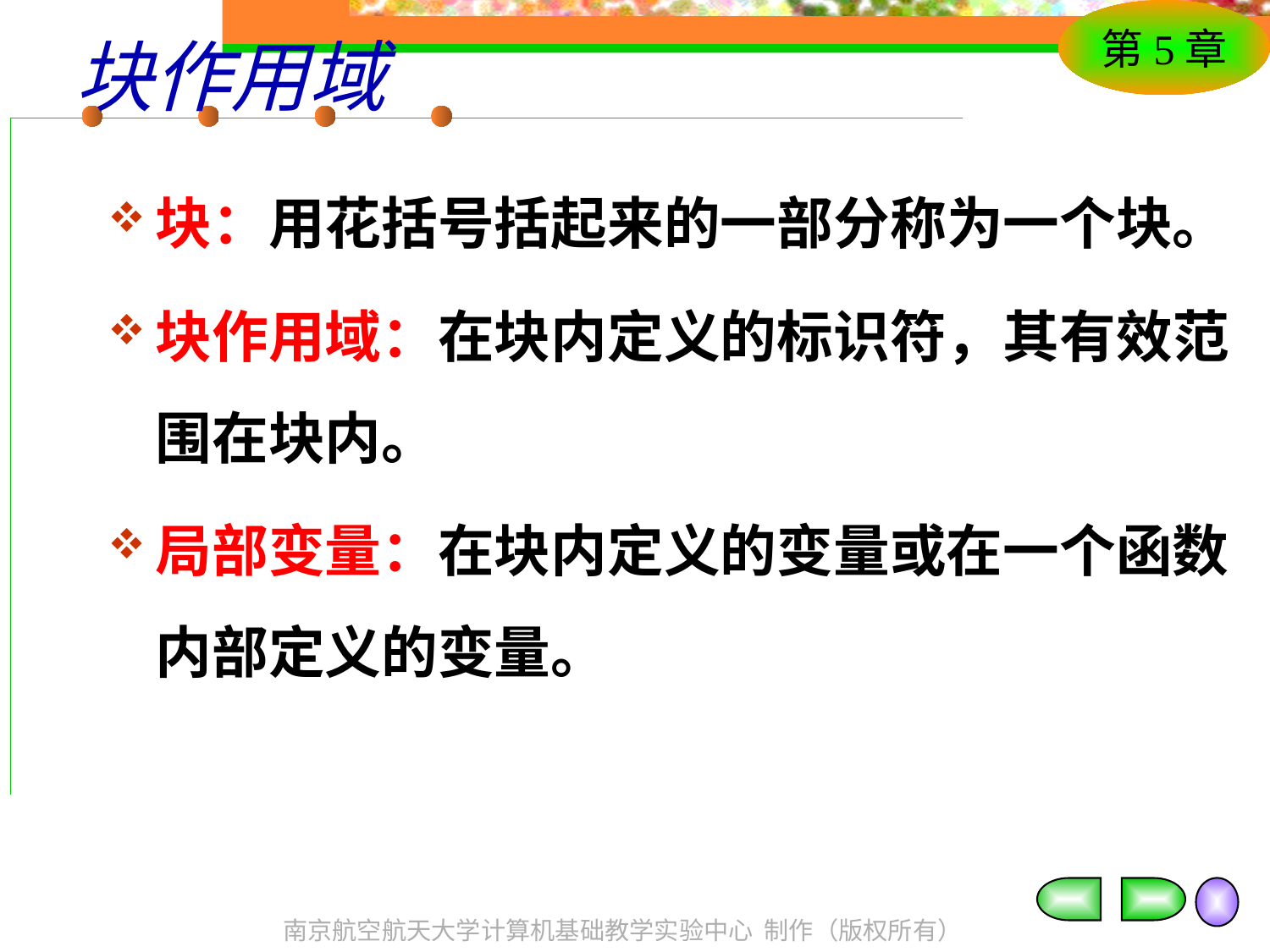

# 块作用域
块：用花括号括起来的一部分称为一个块。
块作用域：在块内定义的标识符，其有效范围在块内。
局部变量：在块内定义的变量或在一个函数内部定义的变量。